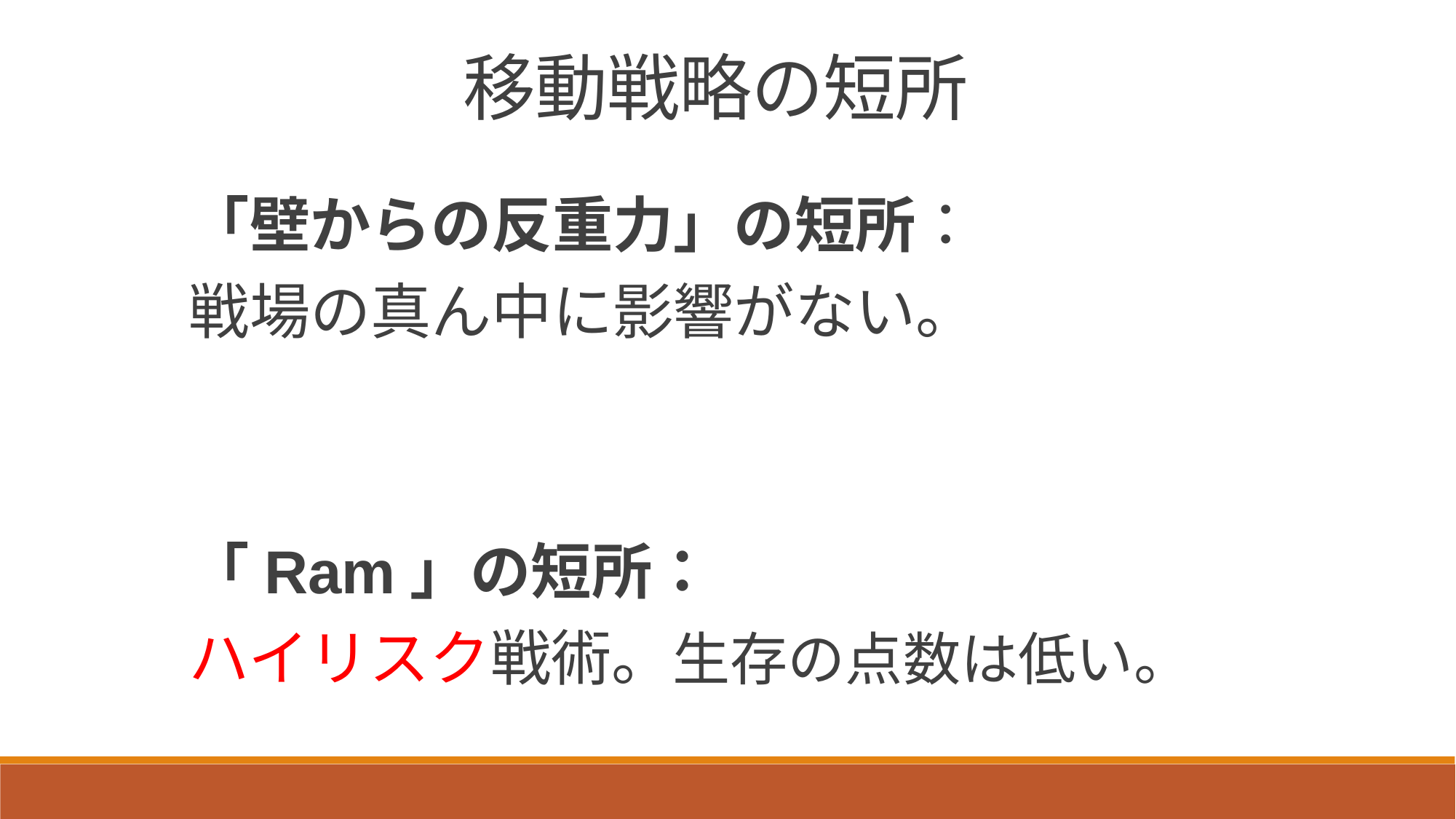

移動戦略の短所
「壁からの反重力」の短所：
戦場の真ん中に影響がない。

「Ram」の短所：
ハイリスク戦術。生存の点数は低い。